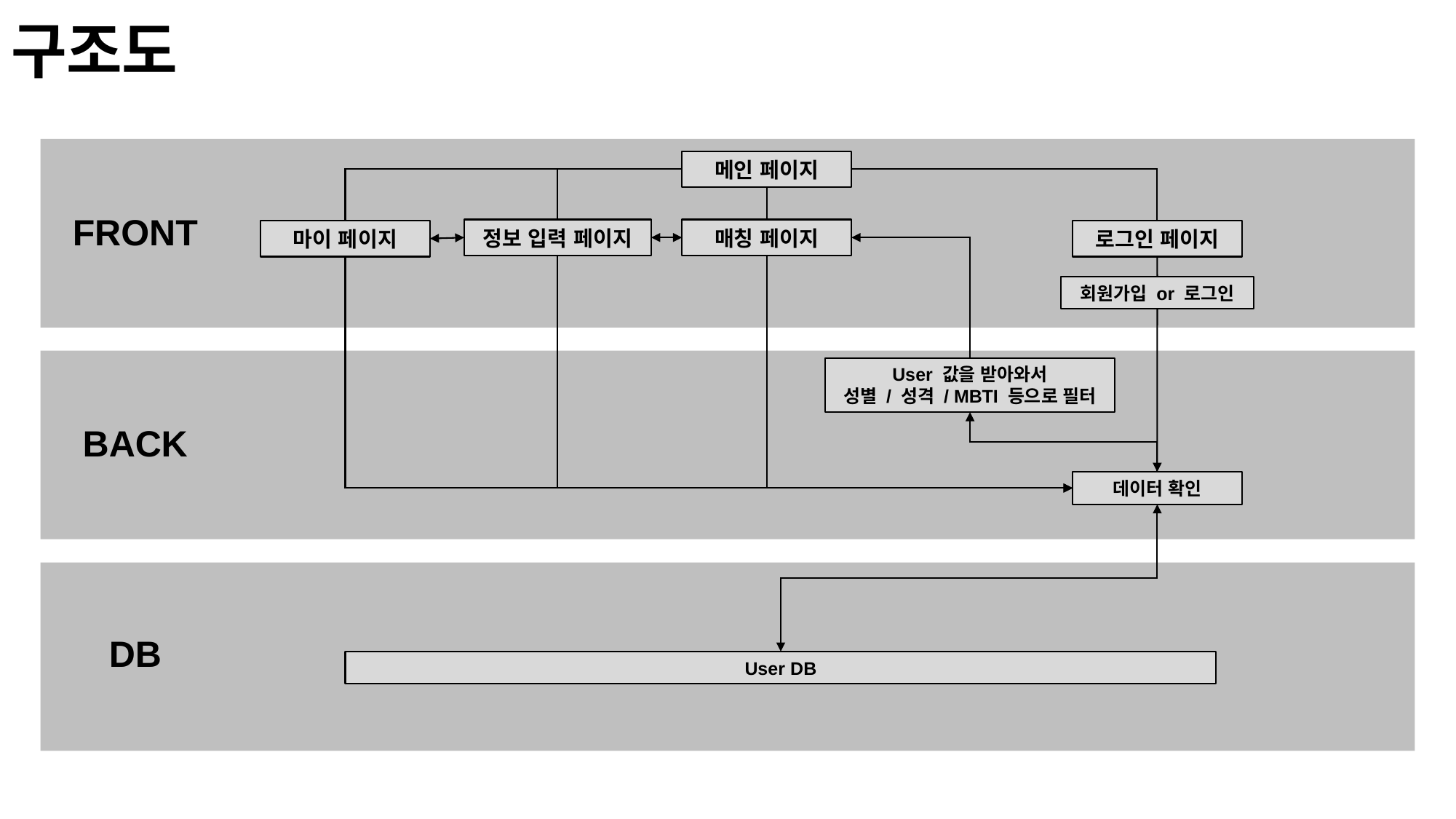

# 구조도

FRONT

BACK

DB
메인 페이지
정보 입력 페이지
매칭 페이지
로그인 페이지
마이 페이지
회원가입 or 로그인
User 값을 받아와서
성별 / 성격 / MBTI 등으로 필터
데이터 확인
User DB